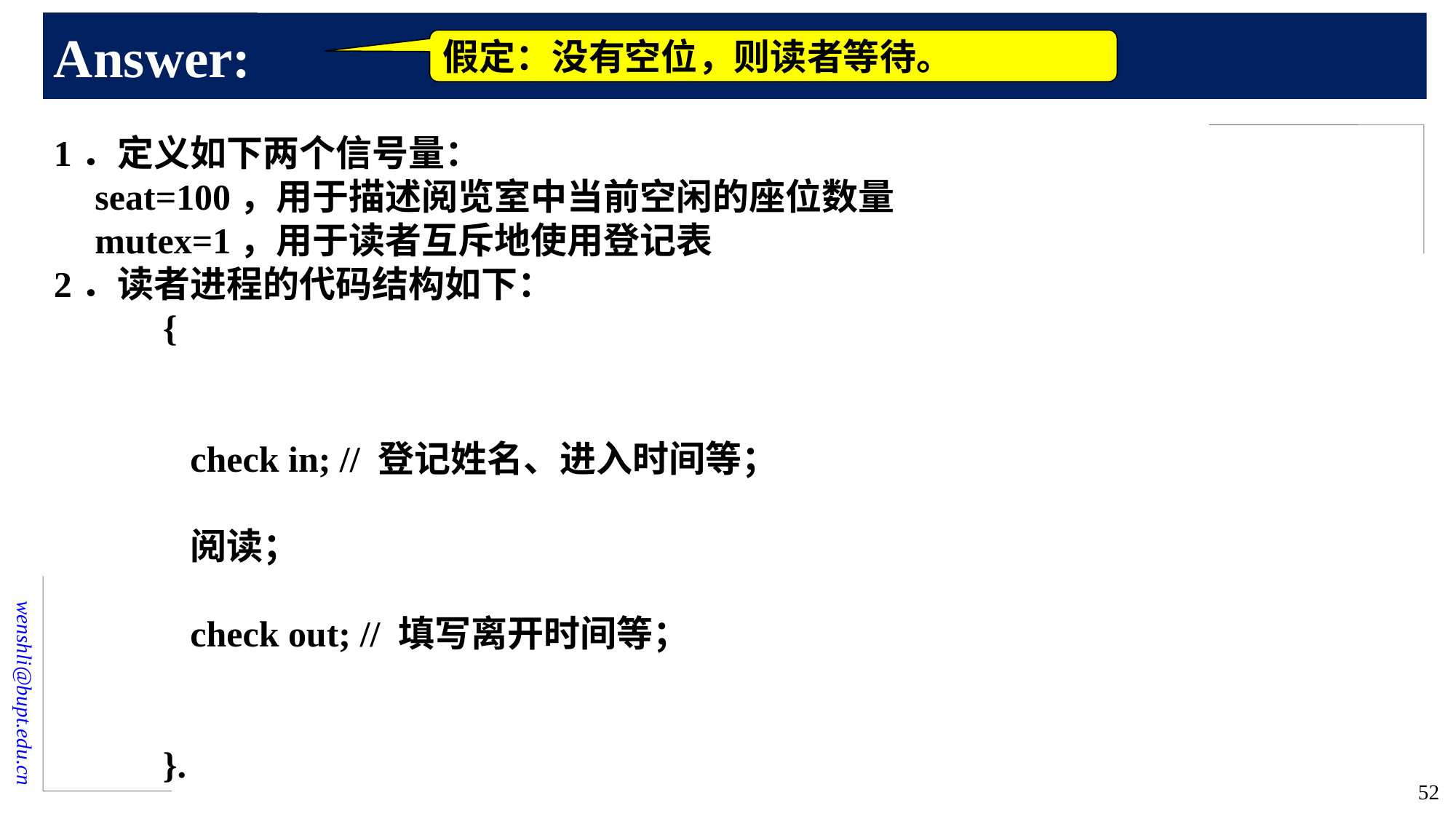

# Answer:
假定：没有空位，则读者等待。
1．定义如下两个信号量：
	seat=100，用于描述阅览室中当前空闲的座位数量
	mutex=1，用于读者互斥地使用登记表
2．读者进程的代码结构如下：
{

	check in; // 登记姓名、进入时间等；

	阅读；

	check out; // 填写离开时间等；

}.

52